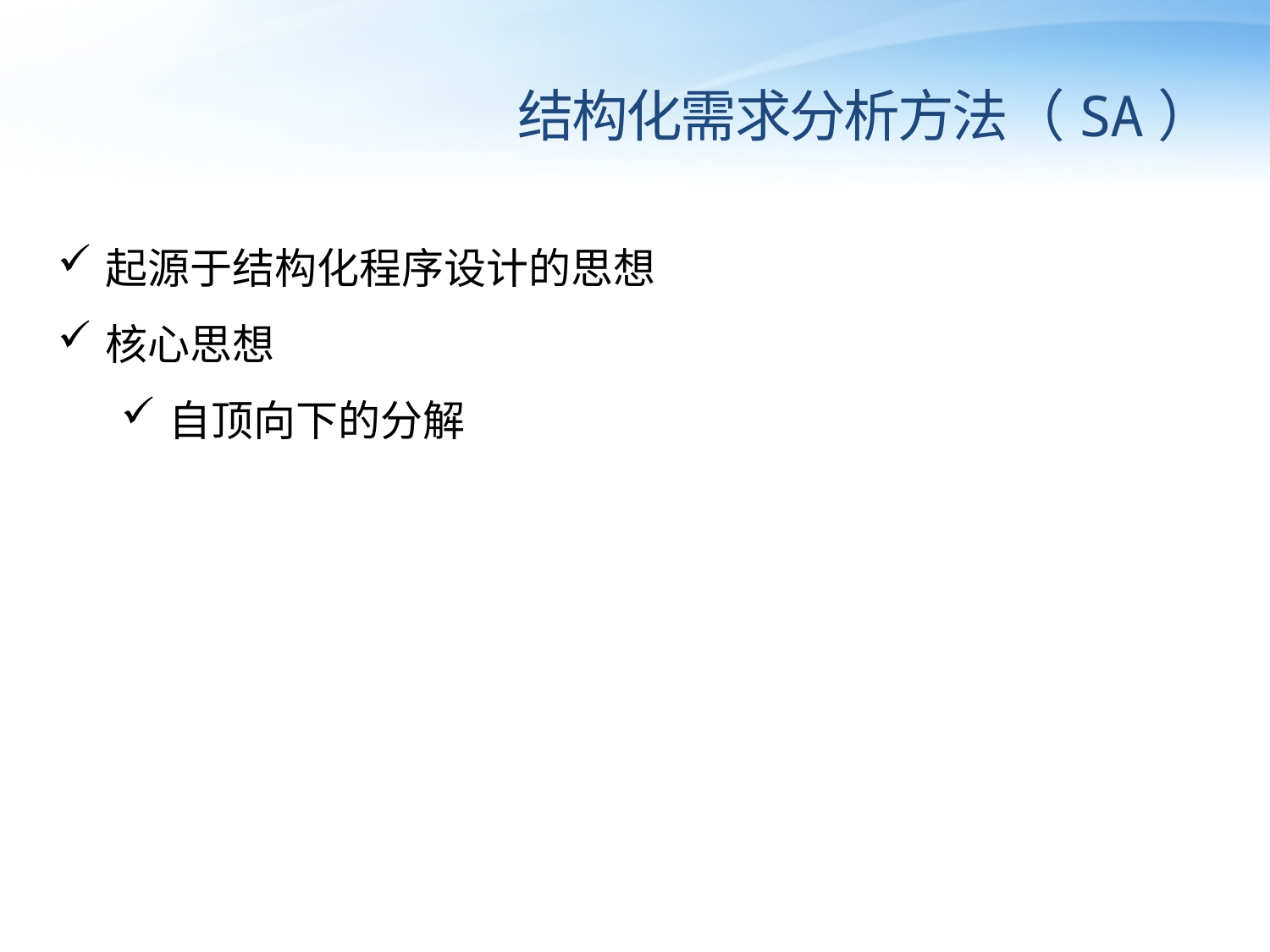

结构化需求分析方法（SA）
起源于结构化程序设计的思想
核心思想
自顶向下的分解